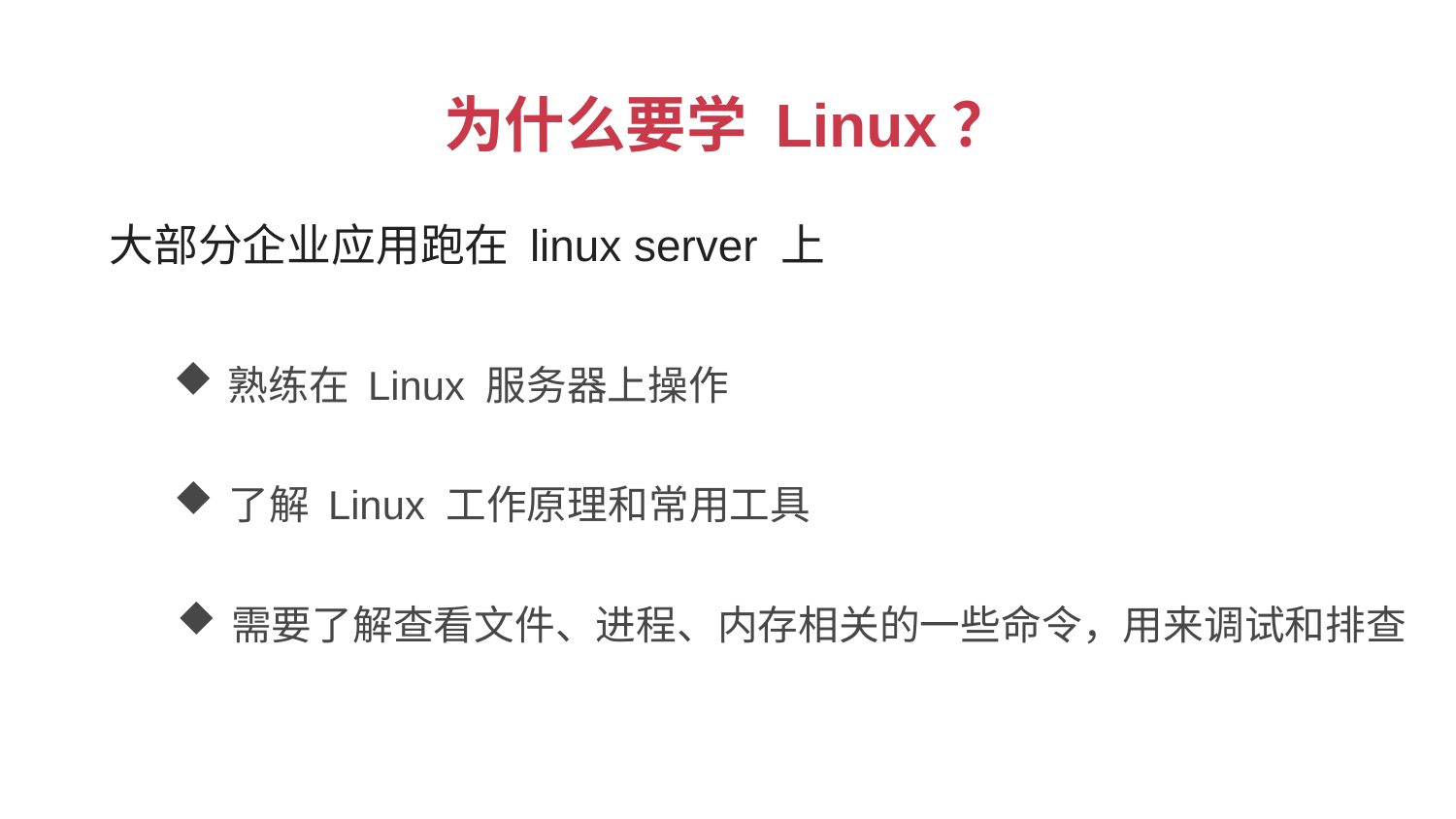

为什么要学 Linux？
 大部分企业应用跑在 linux server 上
熟练在 Linux 服务器上操作
了解 Linux 工作原理和常用工具
需要了解查看文件、进程、内存相关的一些命令，用来调试和排查